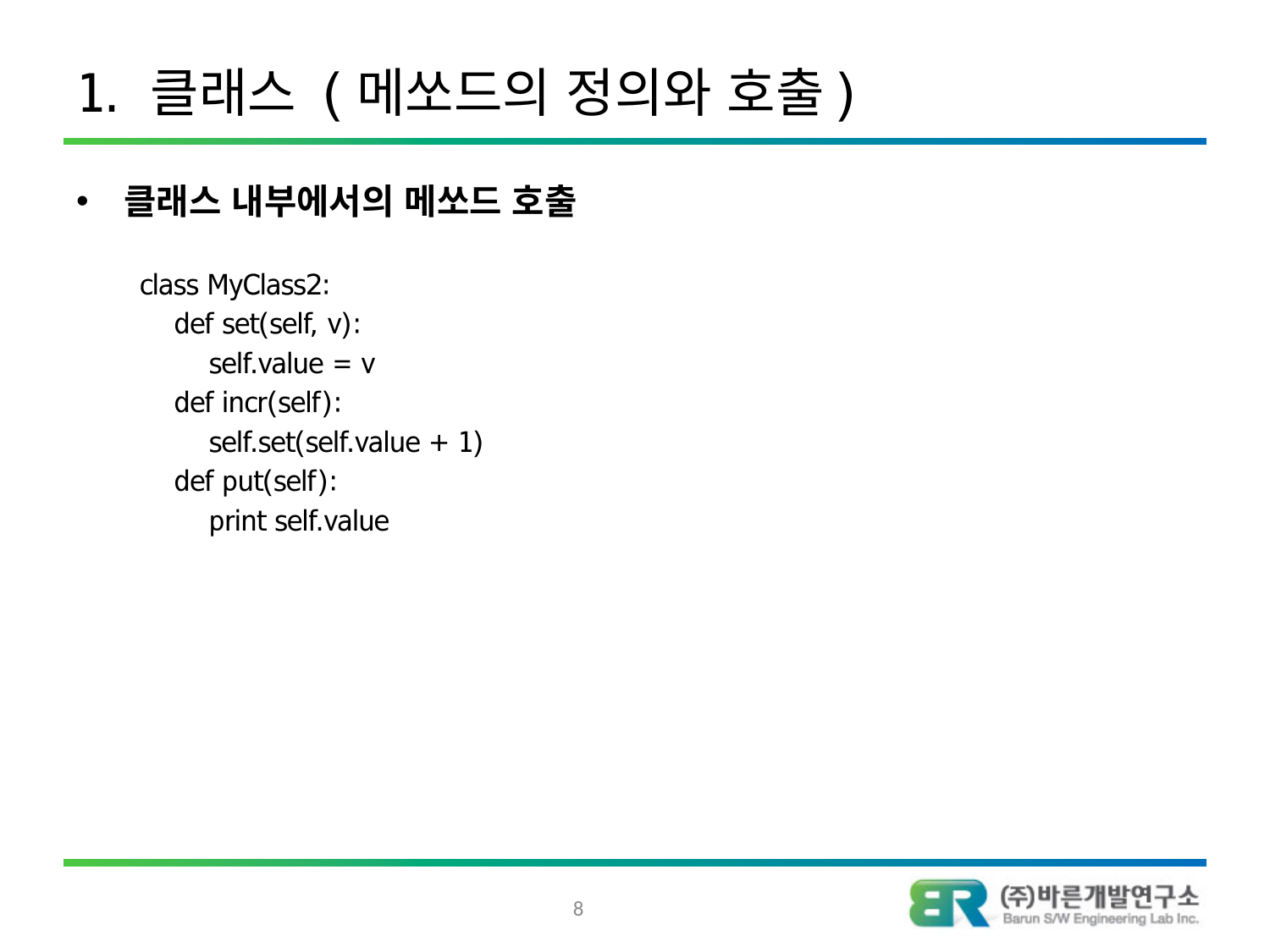

# 1. 클래스 (메쏘드의 정의와 호출)
클래스 내부에서의 메쏘드 호출

class MyClass2:
    def set(self, v):
        self.value = v
    def incr(self):
        self.set(self.value + 1)
    def put(self):
        print self.value

8